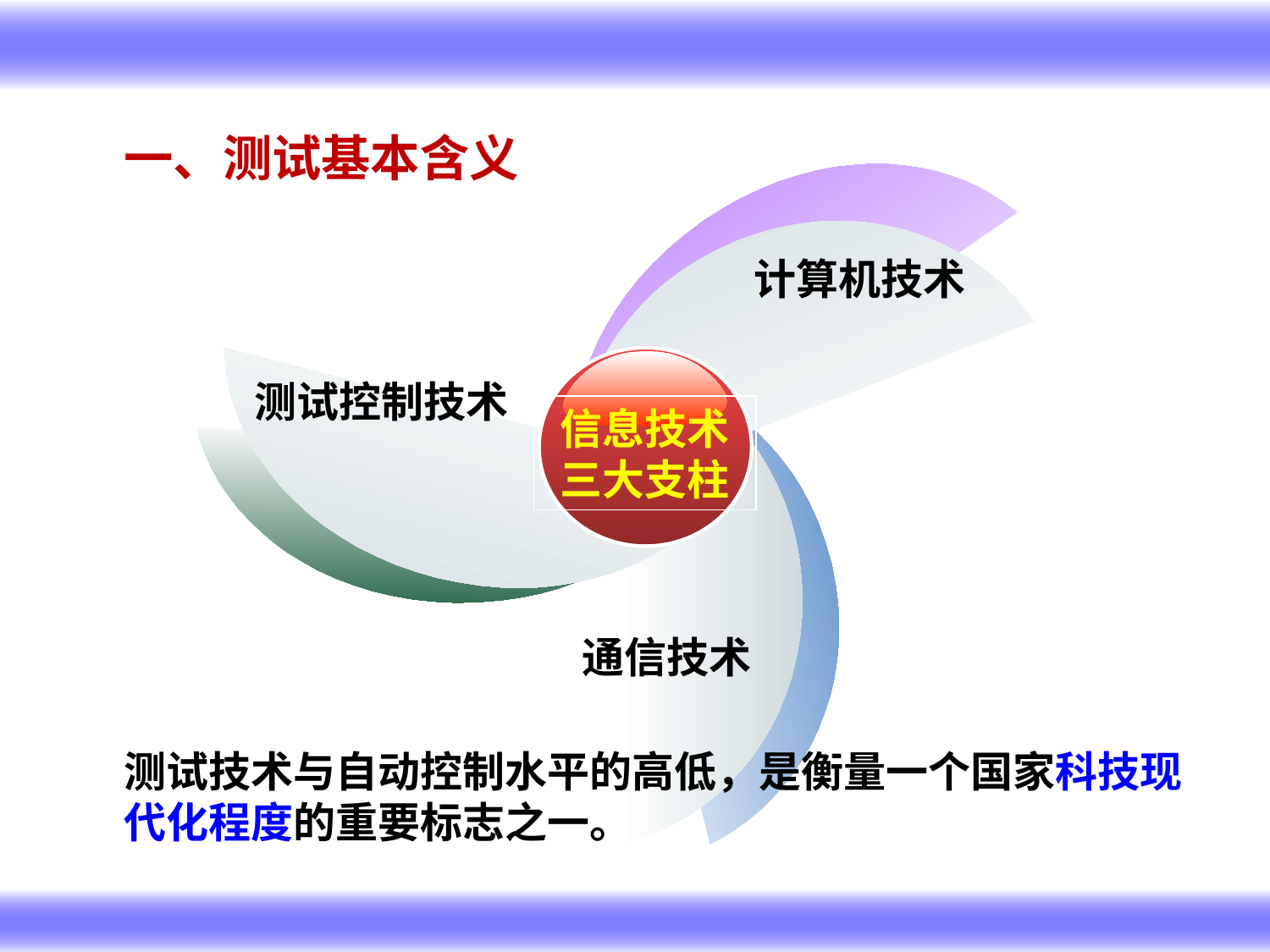

# 一、测试基本含义

计算机技术

测试控制技术
信息技术
三大支柱
通信技术
测试技术与自动控制水平的高低，是衡量一个国家科技现代化程度的重要标志之一。
5